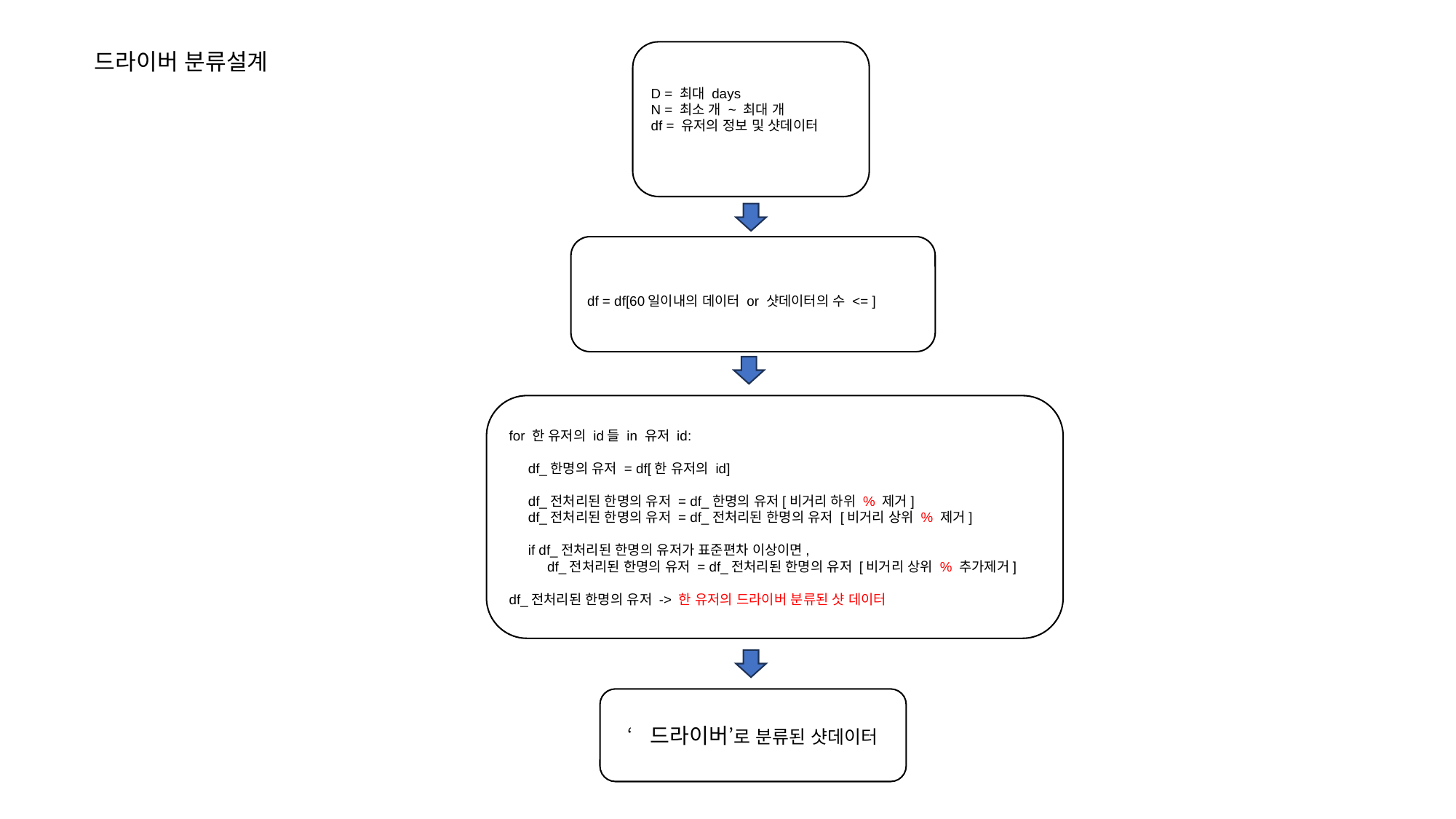

드라이버 분류설계

D = 최대 days
N = 최소 개 ~ 최대 개
df = 유저의 정보 및 샷데이터

df = df[60일이내의 데이터 or 샷데이터의 수 <= ]

for 한 유저의 id들 in 유저 id:

     df_한명의 유저 = df[한 유저의 id]

     df_전처리된 한명의 유저 = df_한명의 유저[비거리 하위 % 제거]
     df_전처리된 한명의 유저 = df_전처리된 한명의 유저 [비거리 상위 % 제거]

     if df_전처리된 한명의 유저가 표준편차 이상이면,
          df_전처리된 한명의 유저 = df_전처리된 한명의 유저 [비거리 상위 % 추가제거]

df_전처리된 한명의 유저 -> 한 유저의 드라이버 분류된 샷 데이터

‘드라이버’로 분류된 샷데이터